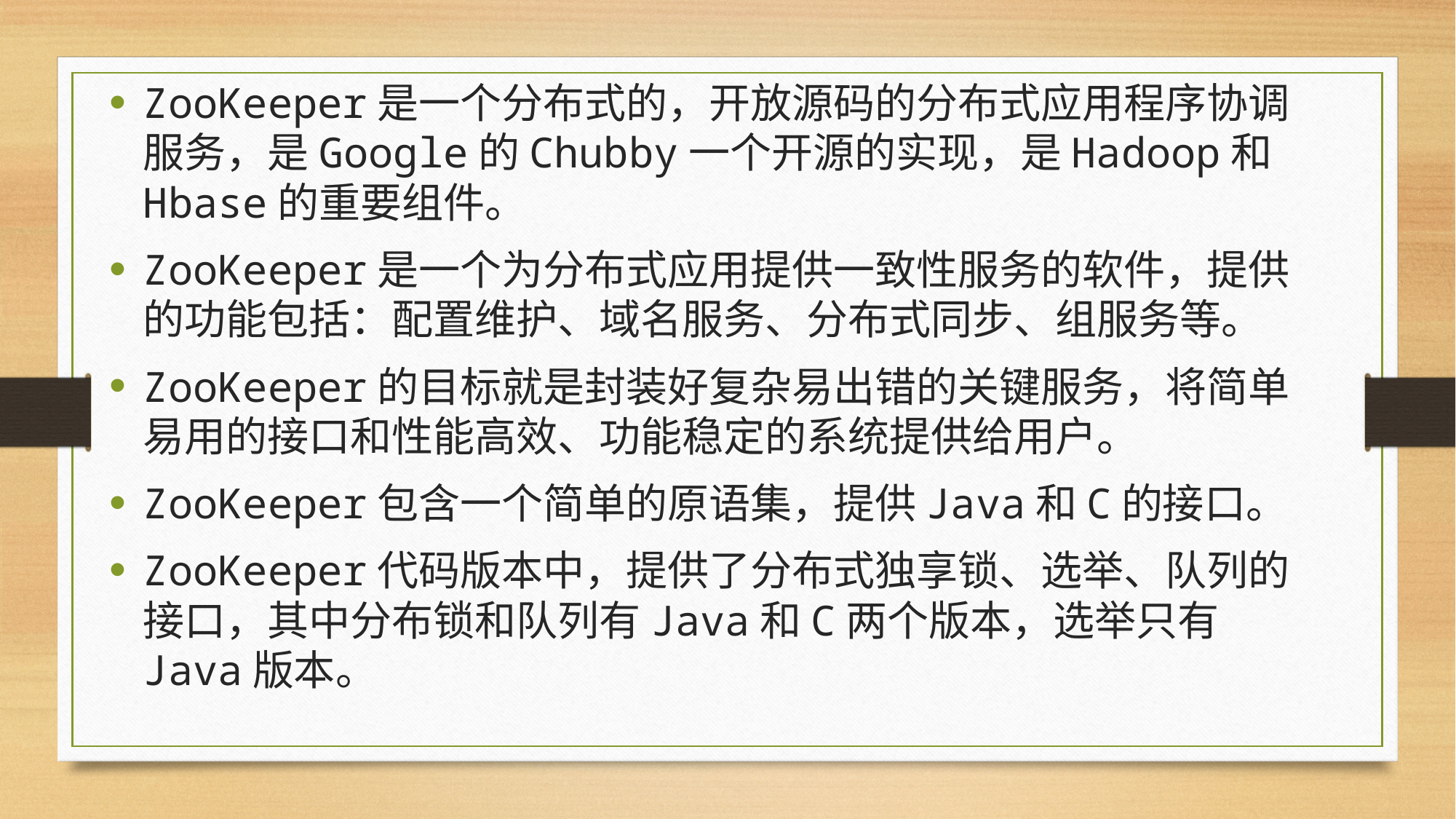

ZooKeeper是一个分布式的，开放源码的分布式应用程序协调服务，是Google的Chubby一个开源的实现，是Hadoop和Hbase的重要组件。
ZooKeeper是一个为分布式应用提供一致性服务的软件，提供的功能包括：配置维护、域名服务、分布式同步、组服务等。
ZooKeeper的目标就是封装好复杂易出错的关键服务，将简单易用的接口和性能高效、功能稳定的系统提供给用户。
ZooKeeper包含一个简单的原语集，提供Java和C的接口。
ZooKeeper代码版本中，提供了分布式独享锁、选举、队列的接口，其中分布锁和队列有Java和C两个版本，选举只有Java版本。